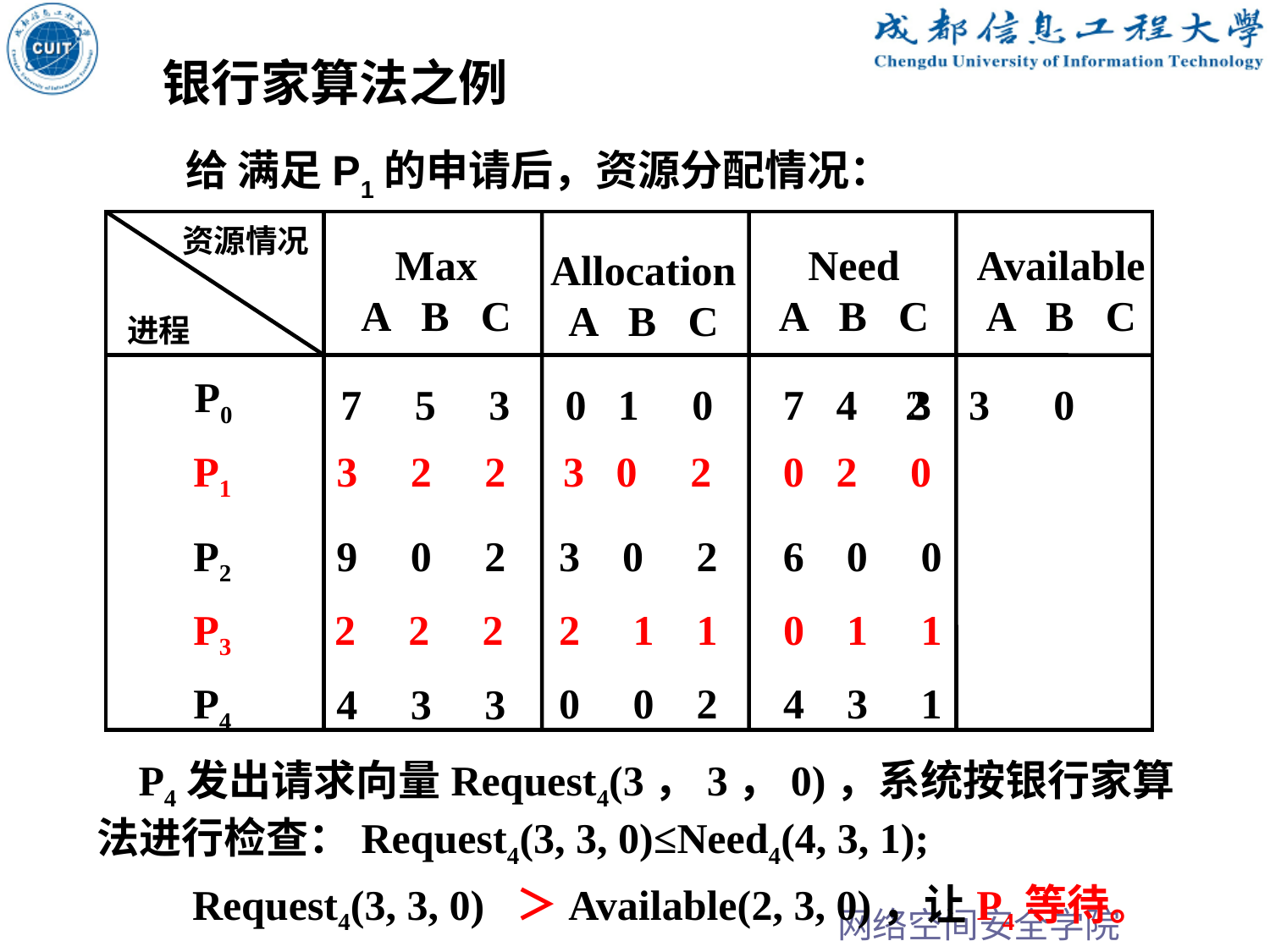

银行家算法之例
      给 满足P1的申请后，资源分配情况：

资源情况
Max
A   B   C
Need
A   B   C
Available
A   B   C
Allocation
A   B   C
进程

P0
7     5     3
0   1     0
7   4     3
2    3      0
P1
3     2     2
3   0     2
0   2     0
9     0     2
0     0
P2
3    0     2
P3
2     2     2
2     1    1
0    1     1
P4
0     0    2
4    3     1
4     3     3
   P4发出请求向量Request4(3，3，0)，系统按银行家算法进行检查：Request4(3, 3, 0)≤Need4(4, 3, 1);
         Request4(3, 3, 0)  ＞Available(2, 3, 0)，让P4等待。